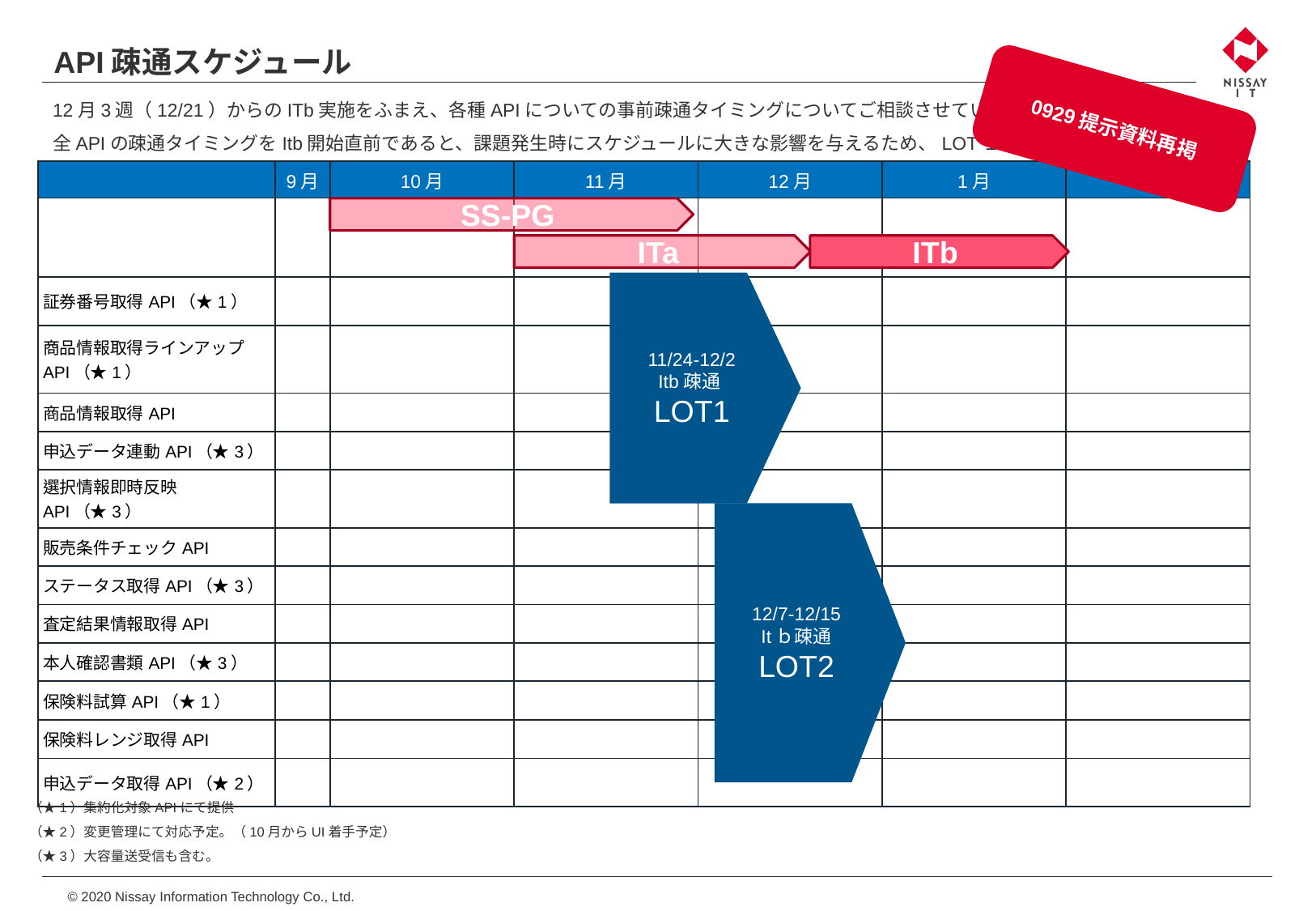

# API疎通スケジュール
0929提示資料再掲
12月3週（12/21）からのITb実施をふまえ、各種APIについての事前疎通タイミングについてご相談させていただきたたい。
全APIの疎通タイミングをItb開始直前であると、課題発生時にスケジュールに大きな影響を与えるため、LOT１とLOT2にわけて疎通タイミングを設けたい。
|  | 9月 | 10月 | 11月 | 12月 | 1月 | 2月 |
| --- | --- | --- | --- | --- | --- | --- |
|  |  |  |  |  |  |  |
| 証券番号取得API（★1） |  |  |  |  |  |  |
| 商品情報取得ラインアップAPI（★1） |  |  |  |  |  |  |
| 商品情報取得API |  |  |  |  |  |  |
| 申込データ連動API（★3） |  |  |  |  |  |  |
| 選択情報即時反映API（★3） |  |  |  |  |  |  |
| 販売条件チェックAPI |  |  |  |  |  |  |
| ステータス取得API（★3） |  |  |  |  |  |  |
| 査定結果情報取得API |  |  |  |  |  |  |
| 本人確認書類API（★3） |  |  |  |  |  |  |
| 保険料試算API（★1） |  |  |  |  |  |  |
| 保険料レンジ取得API |  |  |  |  |  |  |
| 申込データ取得API（★2） |  |  |  |  |  |  |
SS-PG
ITa
ITb
11/24-12/2
Itb疎通LOT1
12/7-12/15
Itｂ疎通
LOT2
（★1）集約化対象APIにて提供
（★2）変更管理にて対応予定。（10月からUI着手予定）
（★3）大容量送受信も含む。